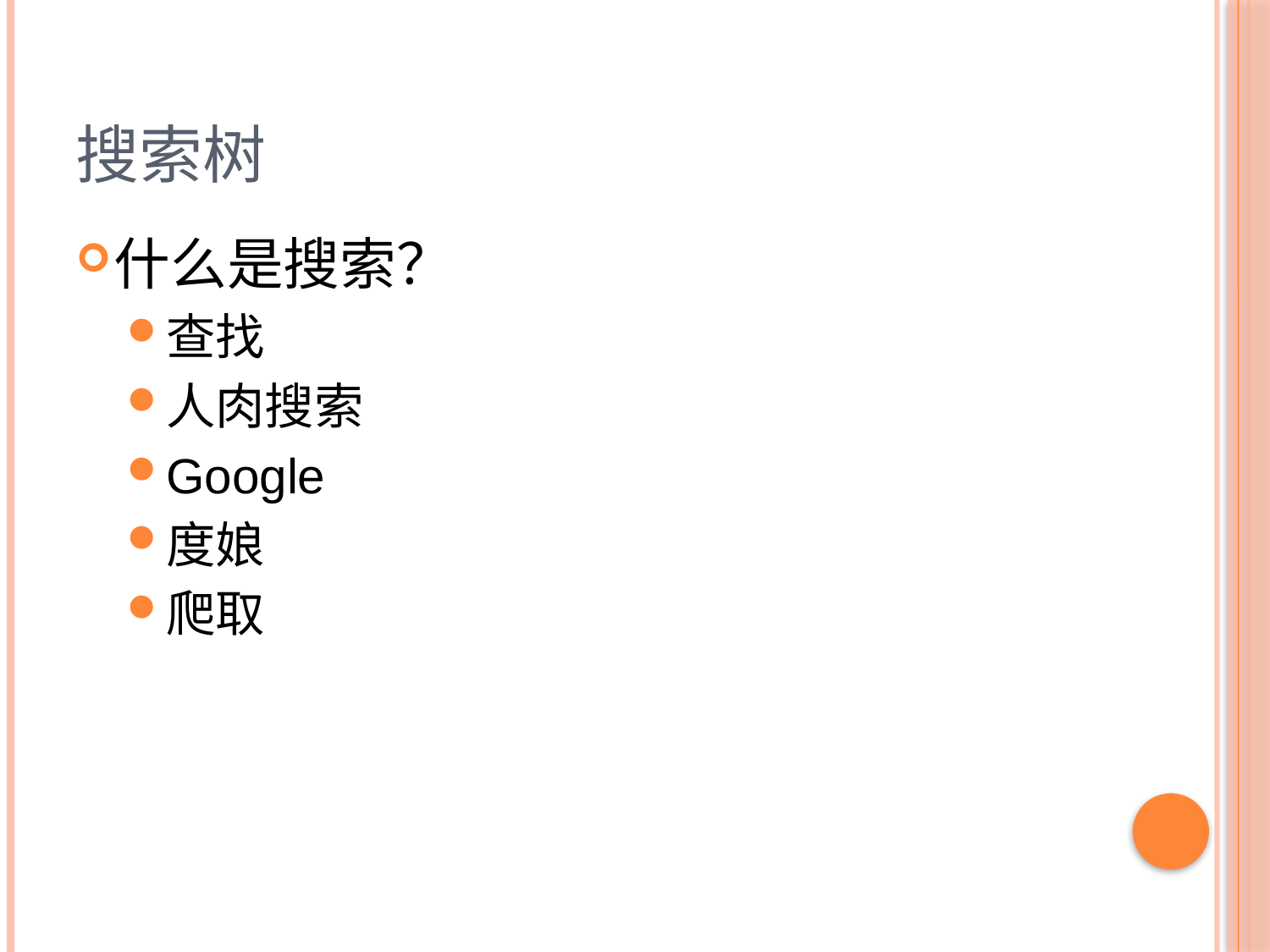

# 搜索树
什么是搜索？
查找
人肉搜索
Google
度娘
爬取